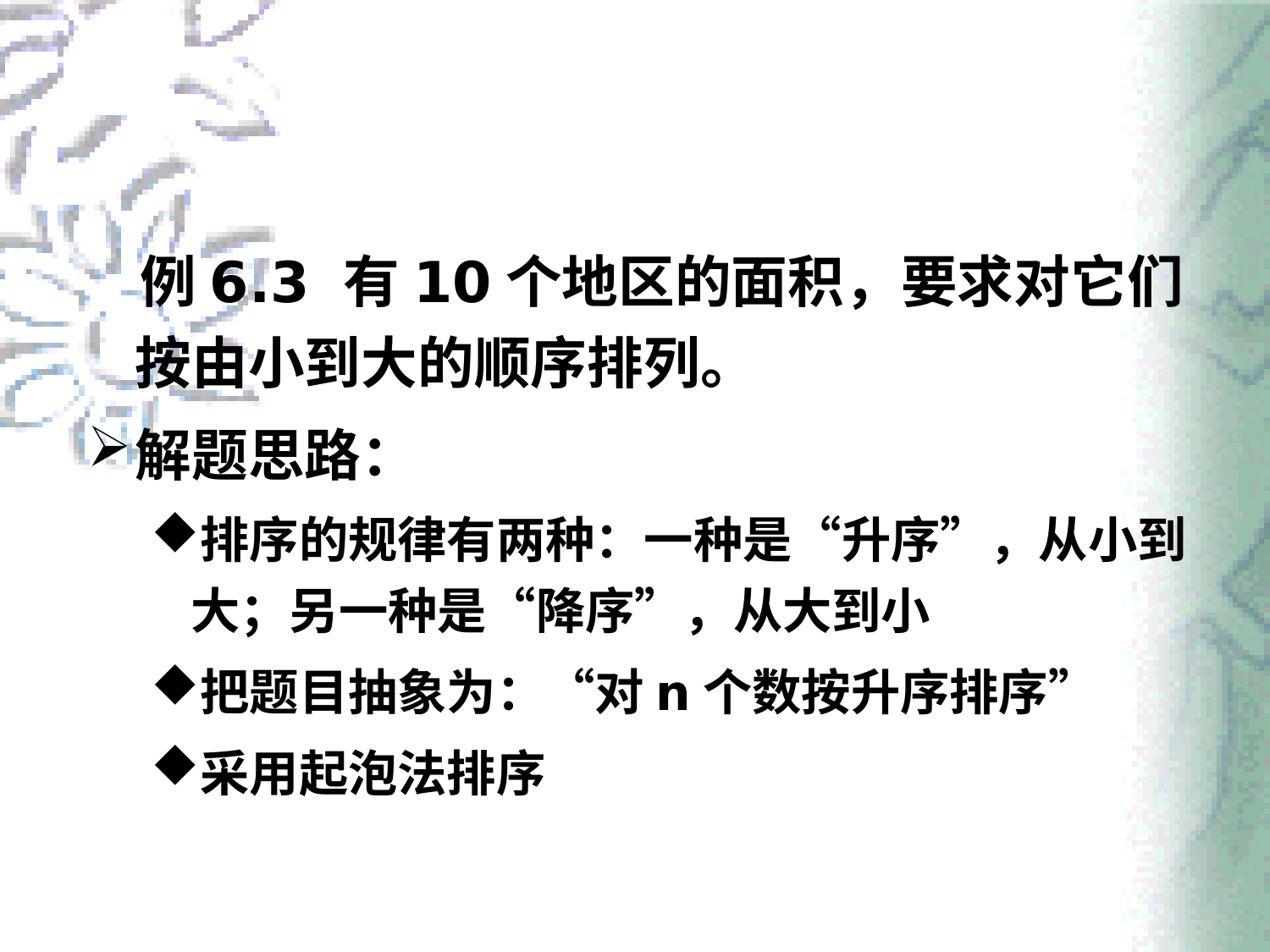

例6.3 有10个地区的面积，要求对它们按由小到大的顺序排列。
解题思路：
排序的规律有两种：一种是“升序”，从小到大；另一种是“降序”，从大到小
把题目抽象为：“对n个数按升序排序”
采用起泡法排序